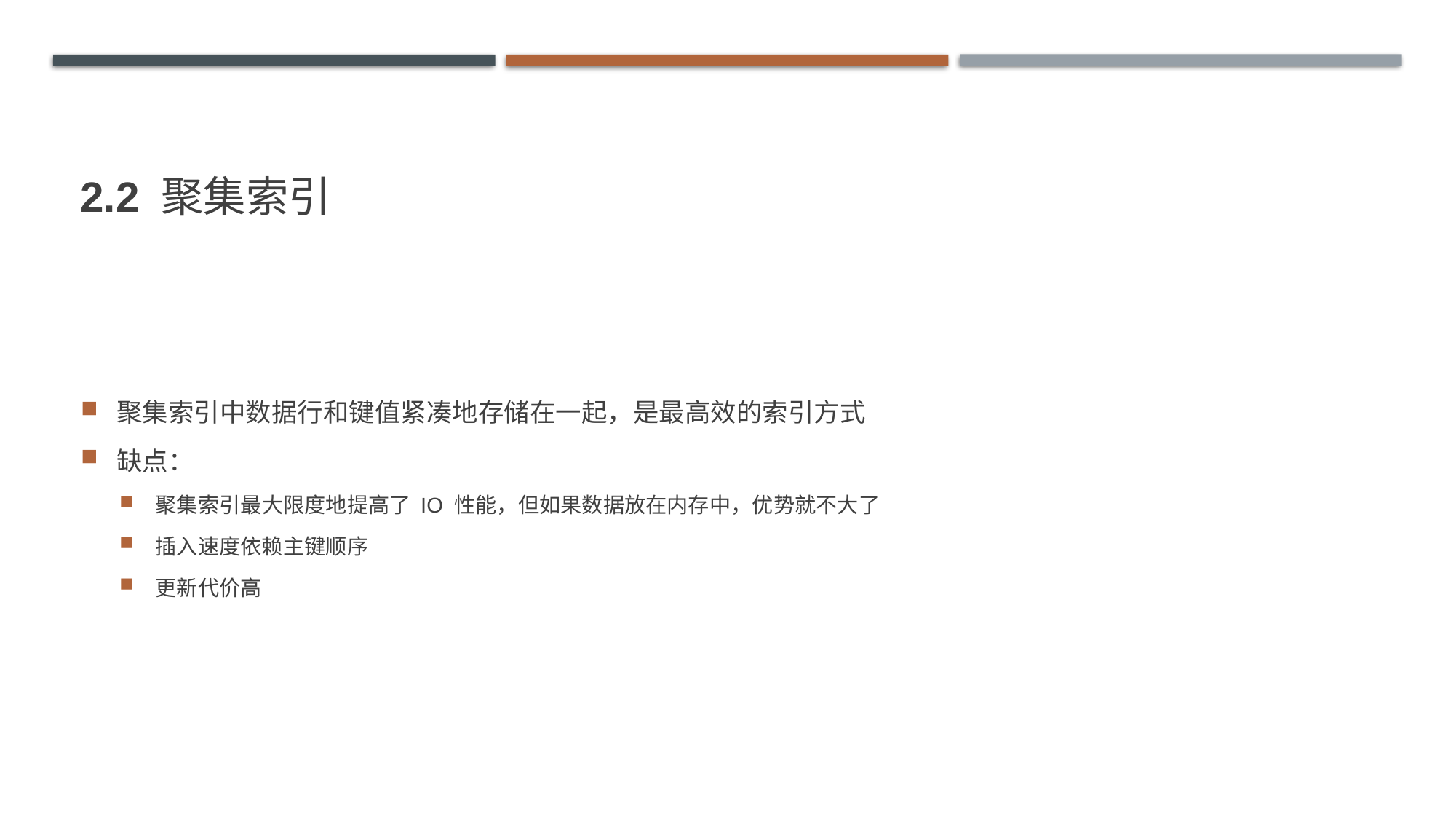

# 2.2 聚集索引
聚集索引中数据行和键值紧凑地存储在一起，是最高效的索引方式
缺点：
聚集索引最大限度地提高了 IO 性能，但如果数据放在内存中，优势就不大了
插入速度依赖主键顺序
更新代价高